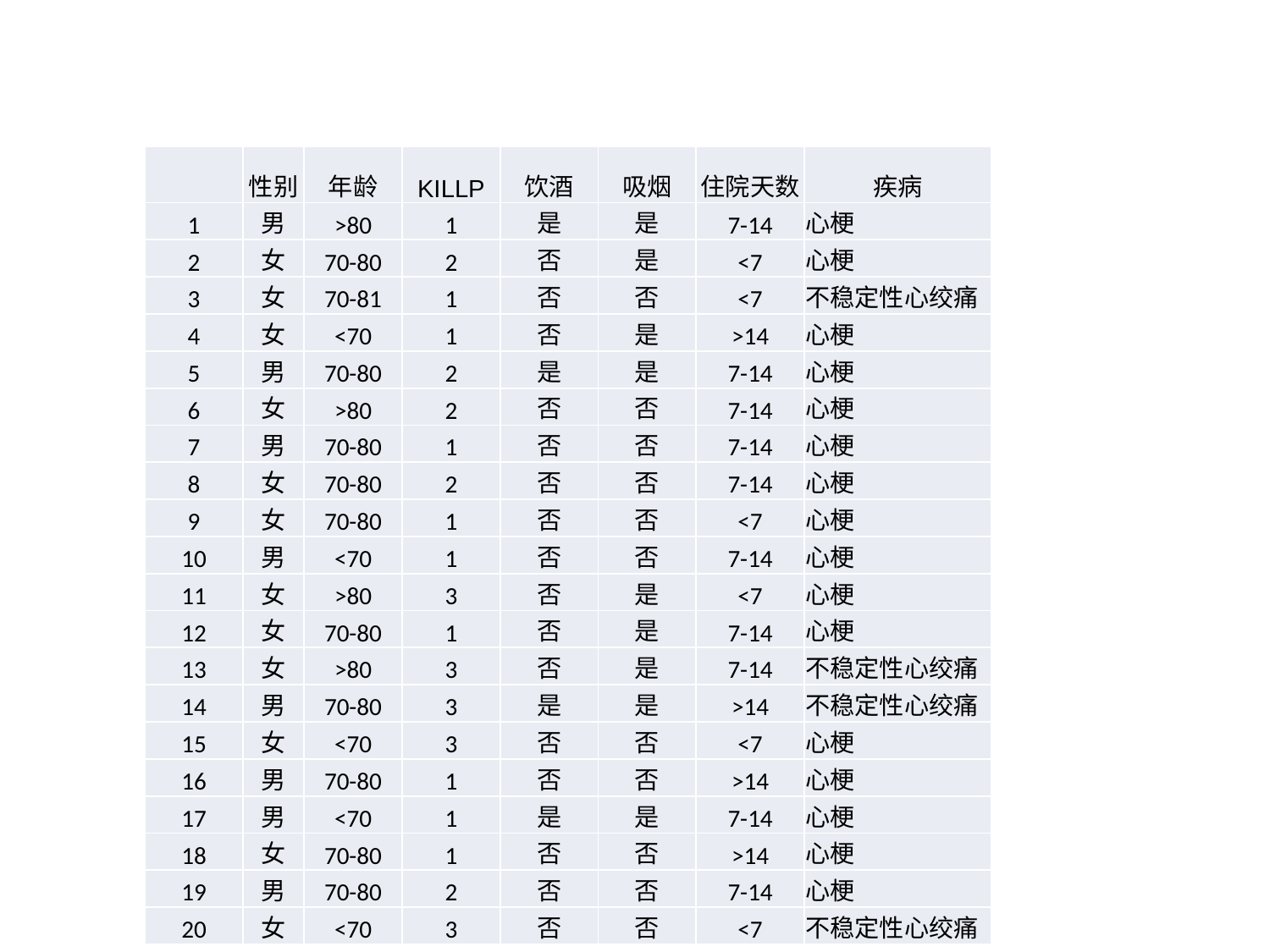

|  | 性别 | 年龄 | KILLP | 饮酒 | 吸烟 | 住院天数 | 疾病 |
| --- | --- | --- | --- | --- | --- | --- | --- |
| 1 | 男 | >80 | 1 | 是 | 是 | 7-14 | 心梗 |
| 2 | 女 | 70-80 | 2 | 否 | 是 | <7 | 心梗 |
| 3 | 女 | 70-81 | 1 | 否 | 否 | <7 | 不稳定性心绞痛 |
| 4 | 女 | <70 | 1 | 否 | 是 | >14 | 心梗 |
| 5 | 男 | 70-80 | 2 | 是 | 是 | 7-14 | 心梗 |
| 6 | 女 | >80 | 2 | 否 | 否 | 7-14 | 心梗 |
| 7 | 男 | 70-80 | 1 | 否 | 否 | 7-14 | 心梗 |
| 8 | 女 | 70-80 | 2 | 否 | 否 | 7-14 | 心梗 |
| 9 | 女 | 70-80 | 1 | 否 | 否 | <7 | 心梗 |
| 10 | 男 | <70 | 1 | 否 | 否 | 7-14 | 心梗 |
| 11 | 女 | >80 | 3 | 否 | 是 | <7 | 心梗 |
| 12 | 女 | 70-80 | 1 | 否 | 是 | 7-14 | 心梗 |
| 13 | 女 | >80 | 3 | 否 | 是 | 7-14 | 不稳定性心绞痛 |
| 14 | 男 | 70-80 | 3 | 是 | 是 | >14 | 不稳定性心绞痛 |
| 15 | 女 | <70 | 3 | 否 | 否 | <7 | 心梗 |
| 16 | 男 | 70-80 | 1 | 否 | 否 | >14 | 心梗 |
| 17 | 男 | <70 | 1 | 是 | 是 | 7-14 | 心梗 |
| 18 | 女 | 70-80 | 1 | 否 | 否 | >14 | 心梗 |
| 19 | 男 | 70-80 | 2 | 否 | 否 | 7-14 | 心梗 |
| 20 | 女 | <70 | 3 | 否 | 否 | <7 | 不稳定性心绞痛 |